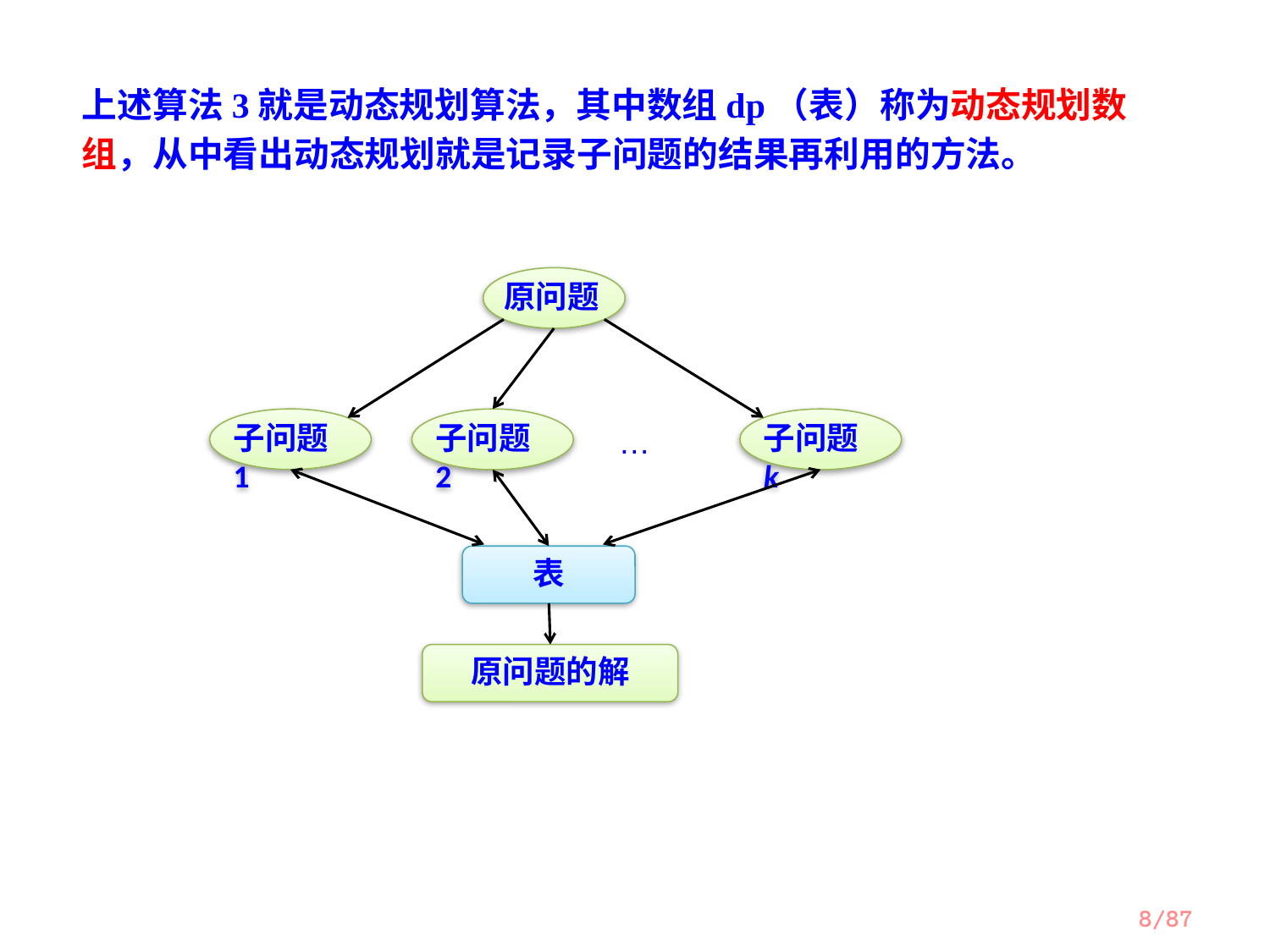

上述算法3就是动态规划算法，其中数组dp（表）称为动态规划数组，从中看出动态规划就是记录子问题的结果再利用的方法。
原问题

子问题1
子问题2
子问题k
…

表

原问题的解
8/87